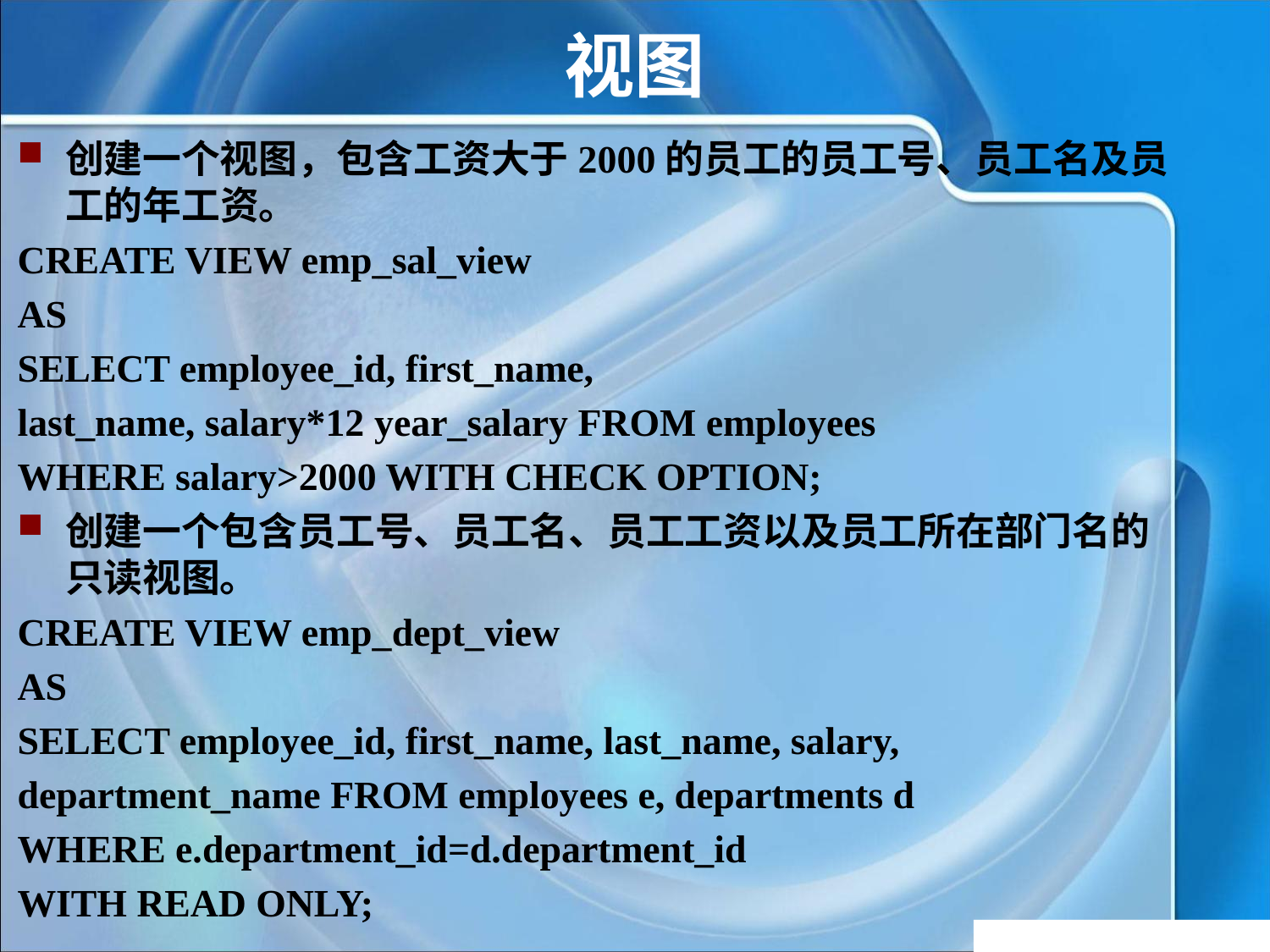

# 视图
创建一个视图，包含工资大于2000的员工的员工号、员工名及员工的年工资。
CREATE VIEW emp_sal_view
AS
SELECT employee_id, first_name,
last_name, salary*12 year_salary FROM employees
WHERE salary>2000 WITH CHECK OPTION;
创建一个包含员工号、员工名、员工工资以及员工所在部门名的只读视图。
CREATE VIEW emp_dept_view
AS
SELECT employee_id, first_name, last_name, salary,
department_name FROM employees e, departments d
WHERE e.department_id=d.department_id
WITH READ ONLY;
105